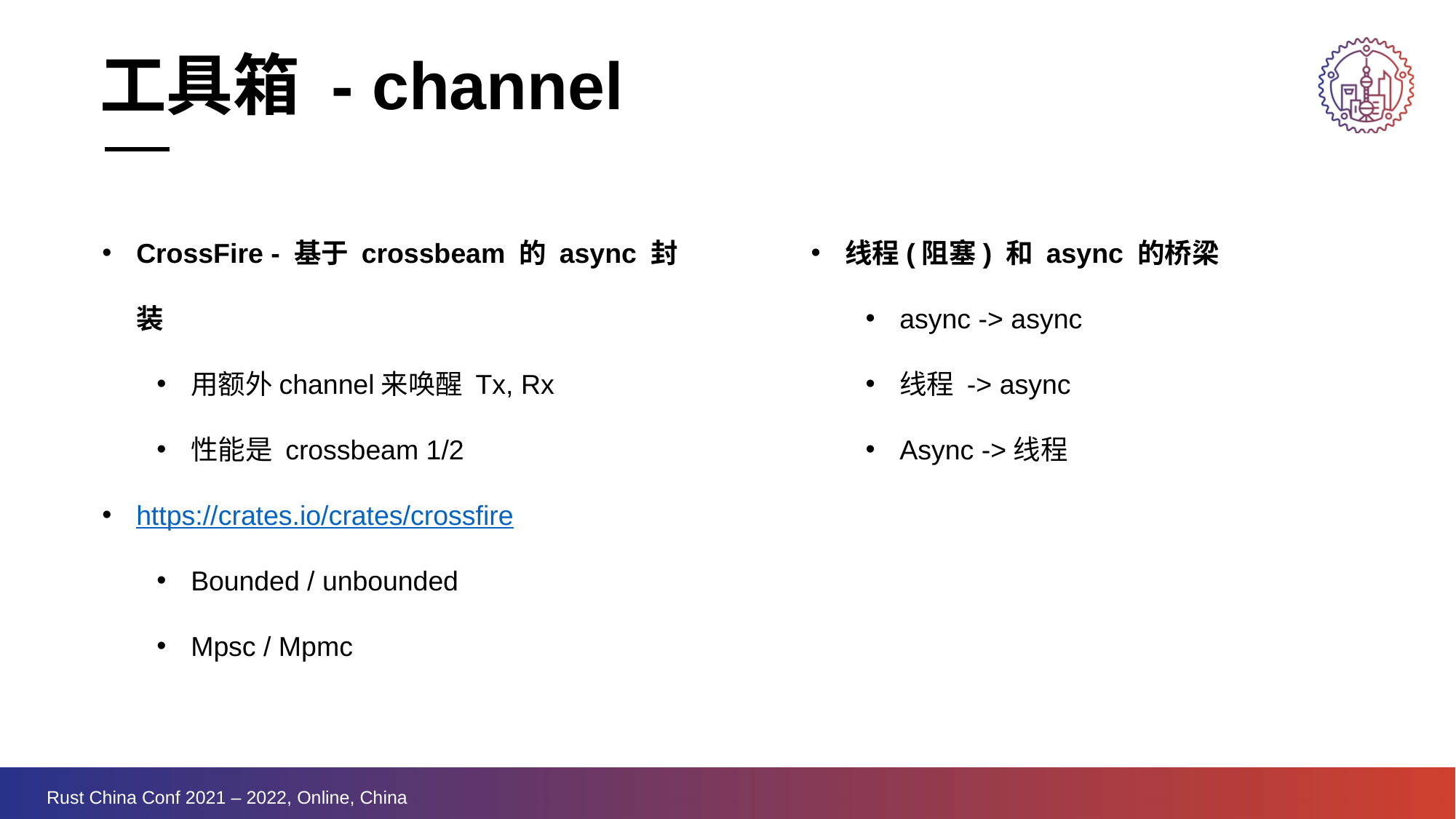

工具箱 - channel
CrossFire - 基于 crossbeam 的 async 封装
用额外channel来唤醒 Tx, Rx
性能是 crossbeam 1/2
https://crates.io/crates/crossfire
Bounded / unbounded
Mpsc / Mpmc

线程(阻塞) 和 async 的桥梁
async -> async
线程 -> async
Async ->线程